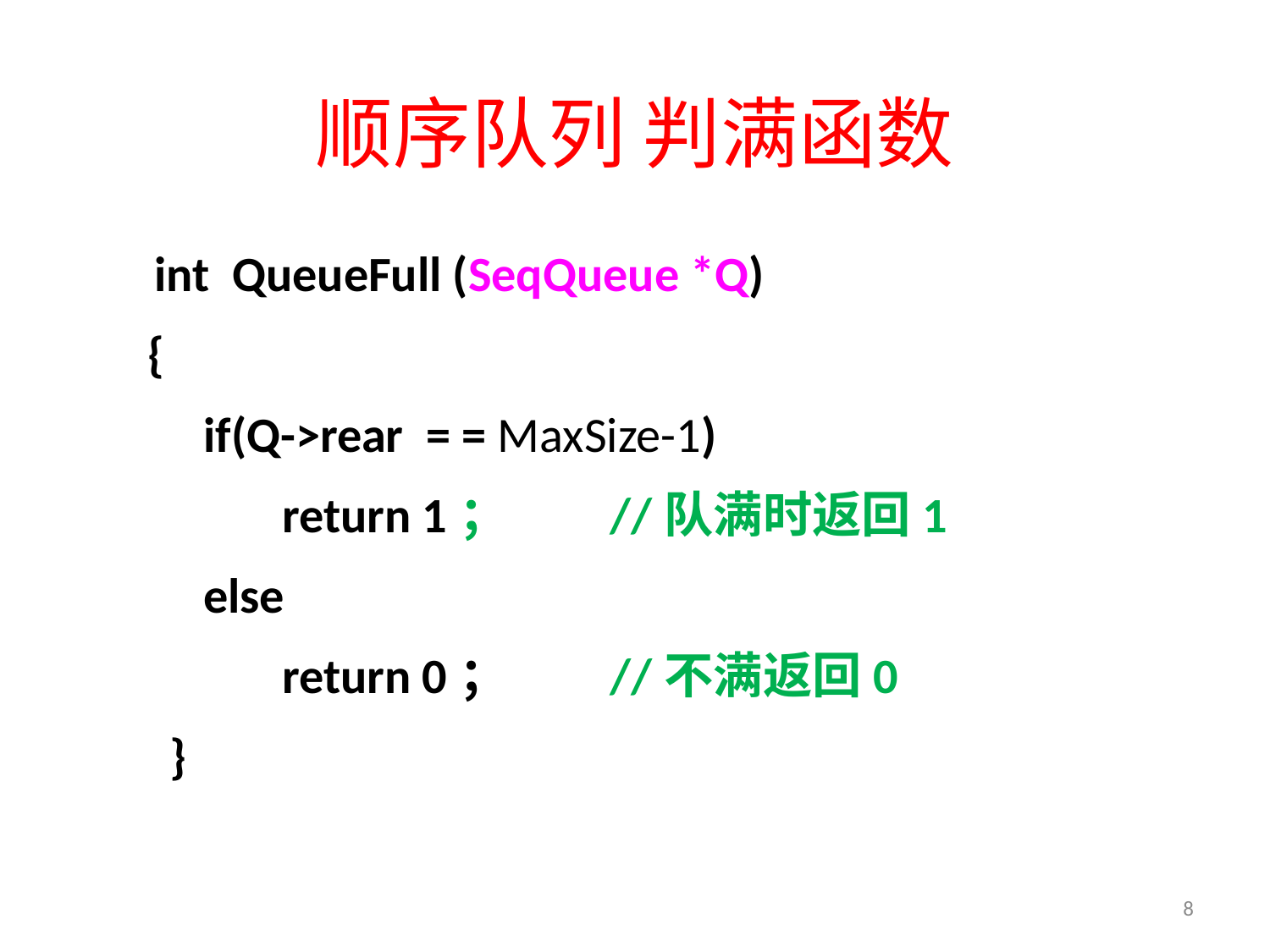

# 顺序队列 判满函数
 int  QueueFull (SeqQueue *Q)
{
     if(Q->rear  = = MaxSize-1)
            return 1；        //队满时返回1
     else
            return 0；        //不满返回0
  }
8